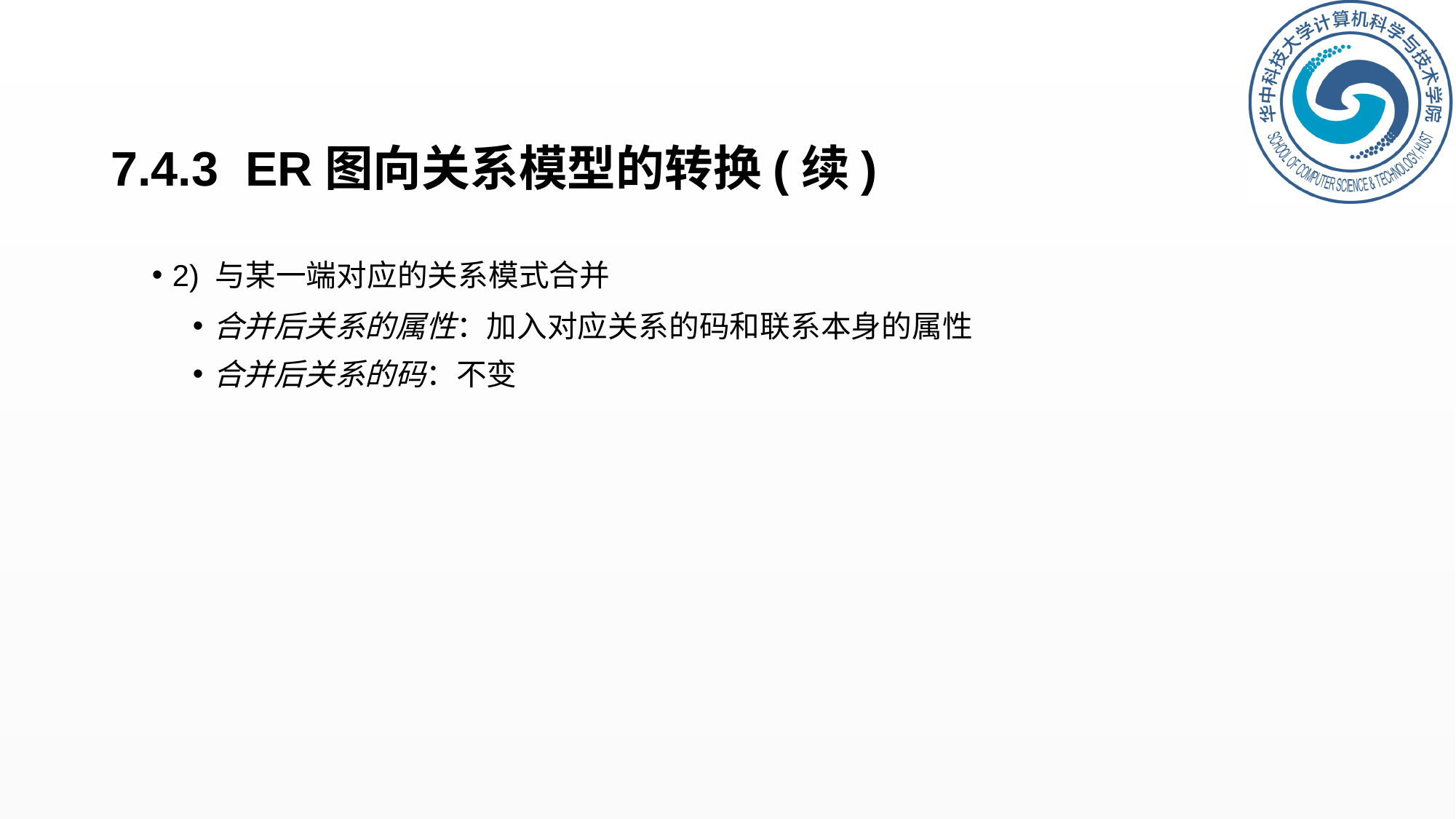

# 7.4.3  ER图向关系模型的转换(续)
2) 与某一端对应的关系模式合并
合并后关系的属性：加入对应关系的码和联系本身的属性
合并后关系的码：不变